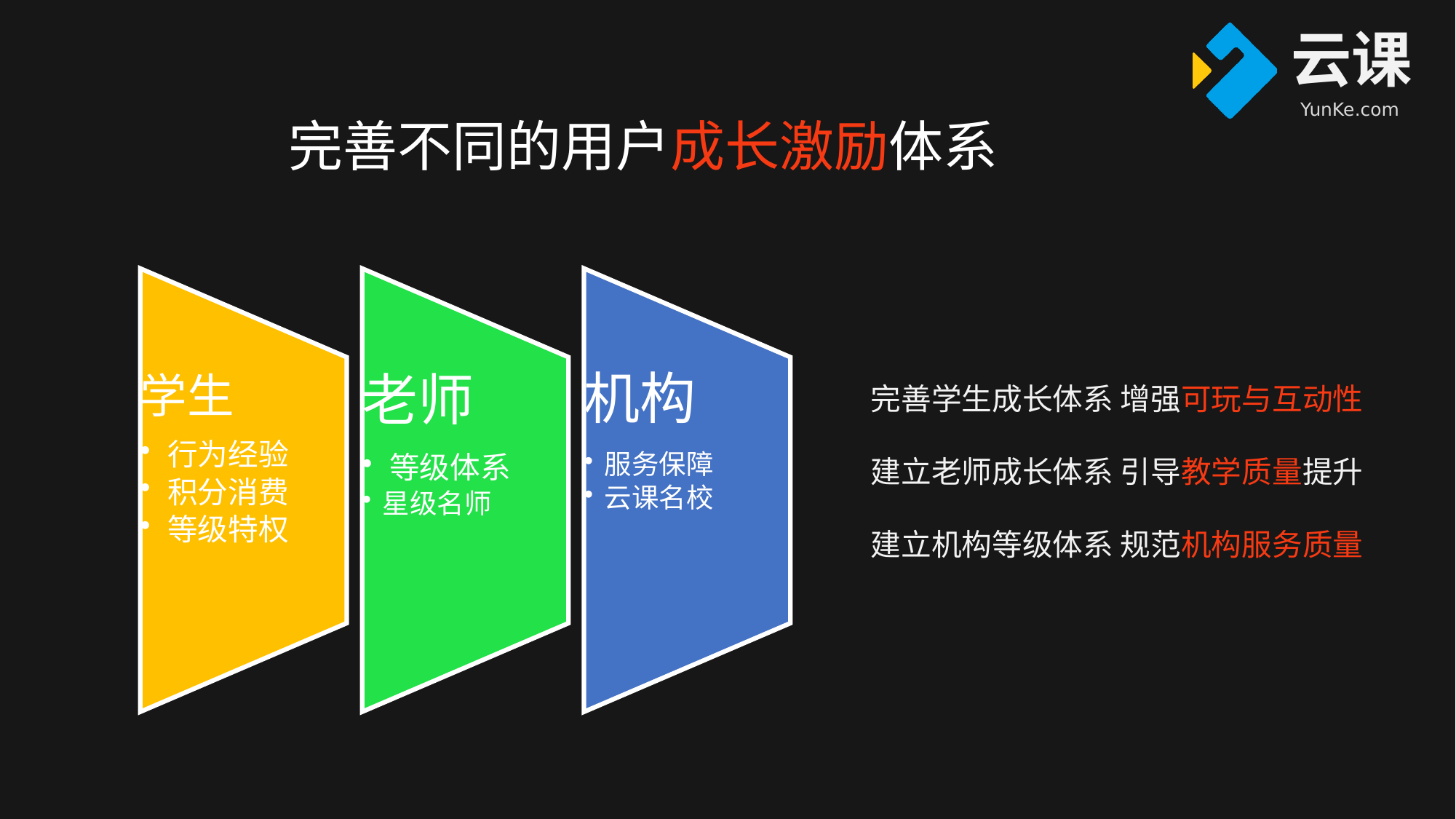

完善不同的用户成长激励体系
学生
行为经验
积分消费
等级特权
老师
等级体系
星级名师
机构
服务保障
云课名校
完善学生成长体系 增强可玩与互动性

建立老师成长体系 引导教学质量提升

建立机构等级体系 规范机构服务质量